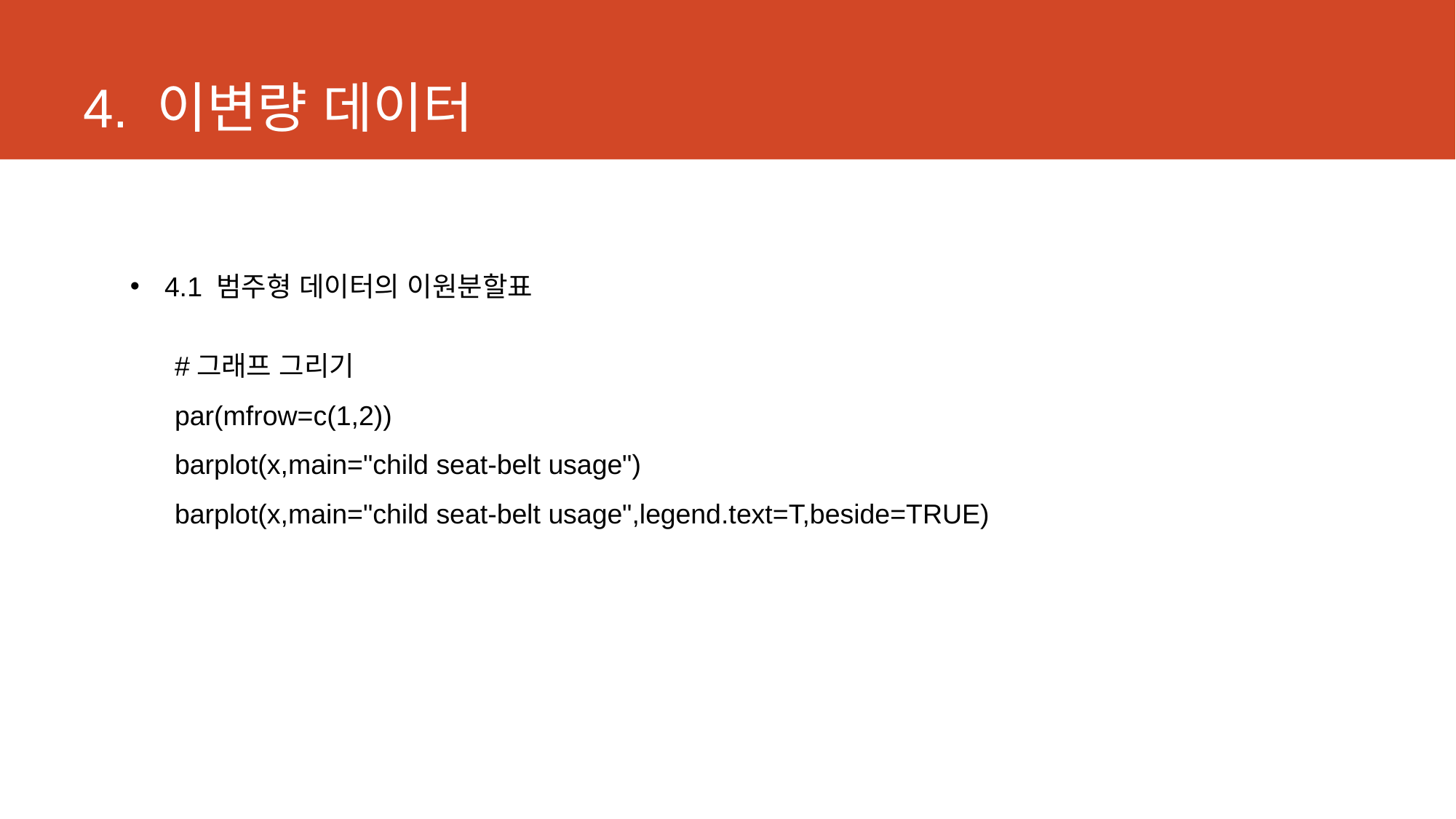

# 4. 이변량 데이터
4.1 범주형 데이터의 이원분할표
#그래프 그리기
par(mfrow=c(1,2))
barplot(x,main="child seat-belt usage")
barplot(x,main="child seat-belt usage",legend.text=T,beside=TRUE)